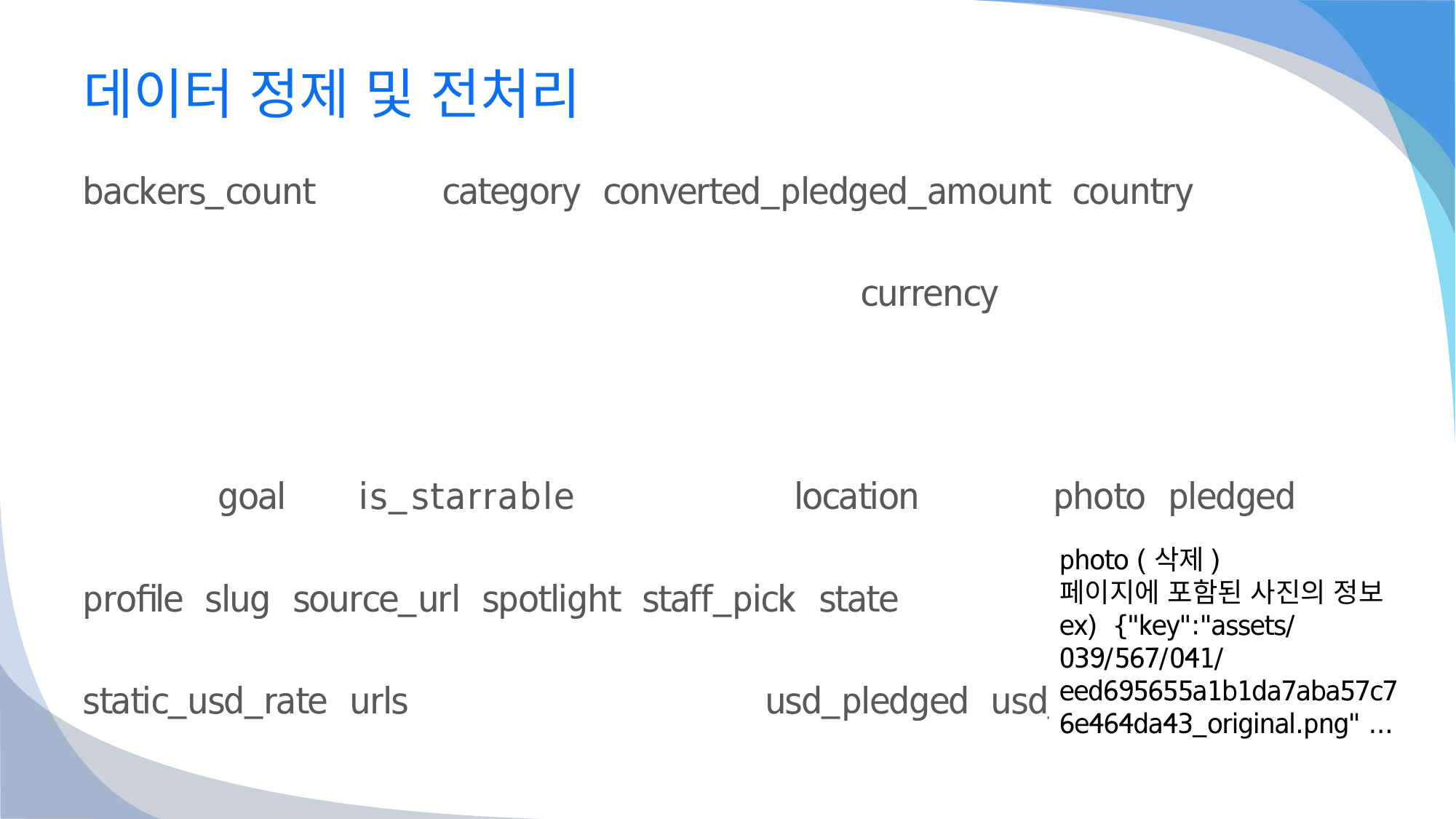

# 데이터 정제 및 전처리
backers_count  blurb  category  converted_pledged_amount  country

country_displayable_name  created_at  creator  currency  currency_symbol

currency_trailing_code  current_currency  deadline  disable_communication

fx_rate  goal  id  is_starrable  launched_atlocation  name  photo  pledged

profile  slug  source_url  spotlight  staff_pick  statestate_changed_at

static_usd_rate  urls  usd_exchange_rate  usd_pledged  usd_type
photo (삭제)
페이지에 포함된 사진의 정보
ex)  {"key":"assets/039/567/041/eed695655a1b1da7aba57c76e464da43_original.png" ...